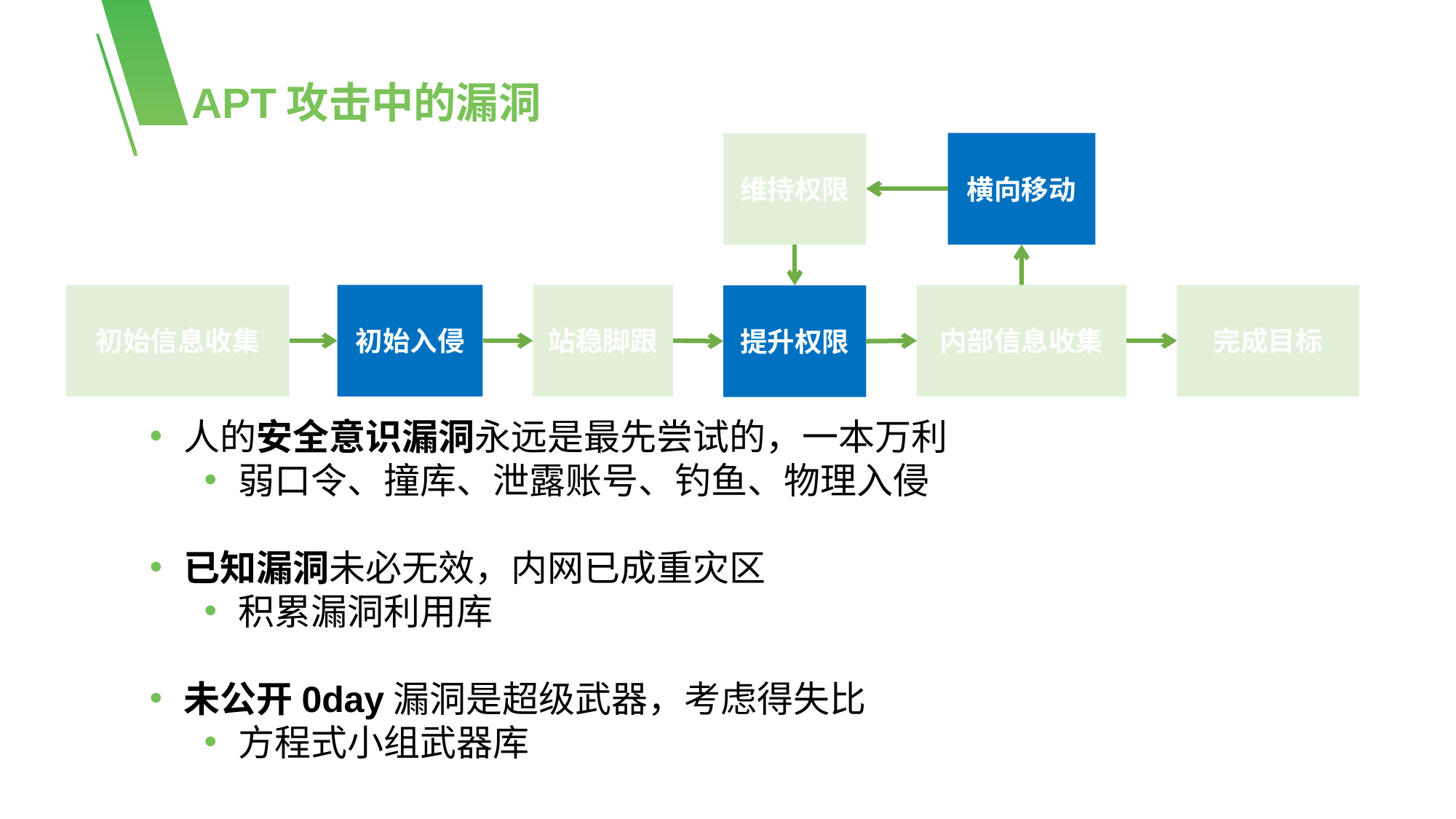

APT攻击中的漏洞
维持权限
横向移动
初始信息收集
初始入侵
站稳脚跟
内部信息收集
完成目标
提升权限
人的安全意识漏洞永远是最先尝试的，一本万利
弱口令、撞库、泄露账号、钓鱼、物理入侵

已知漏洞未必无效，内网已成重灾区
积累漏洞利用库

未公开0day漏洞是超级武器，考虑得失比
方程式小组武器库